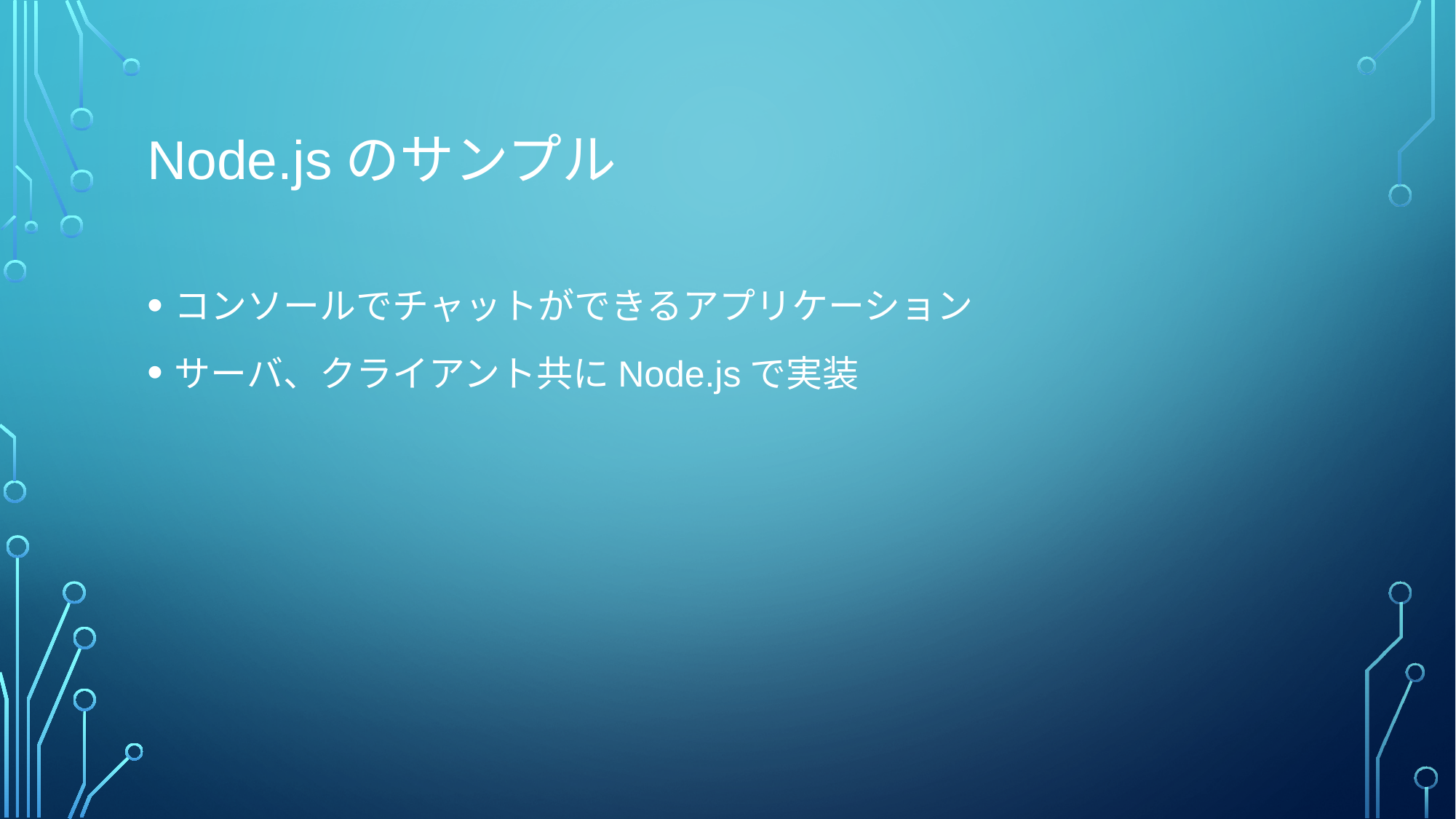

# Node.jsのサンプル
コンソールでチャットができるアプリケーション
サーバ、クライアント共にNode.jsで実装